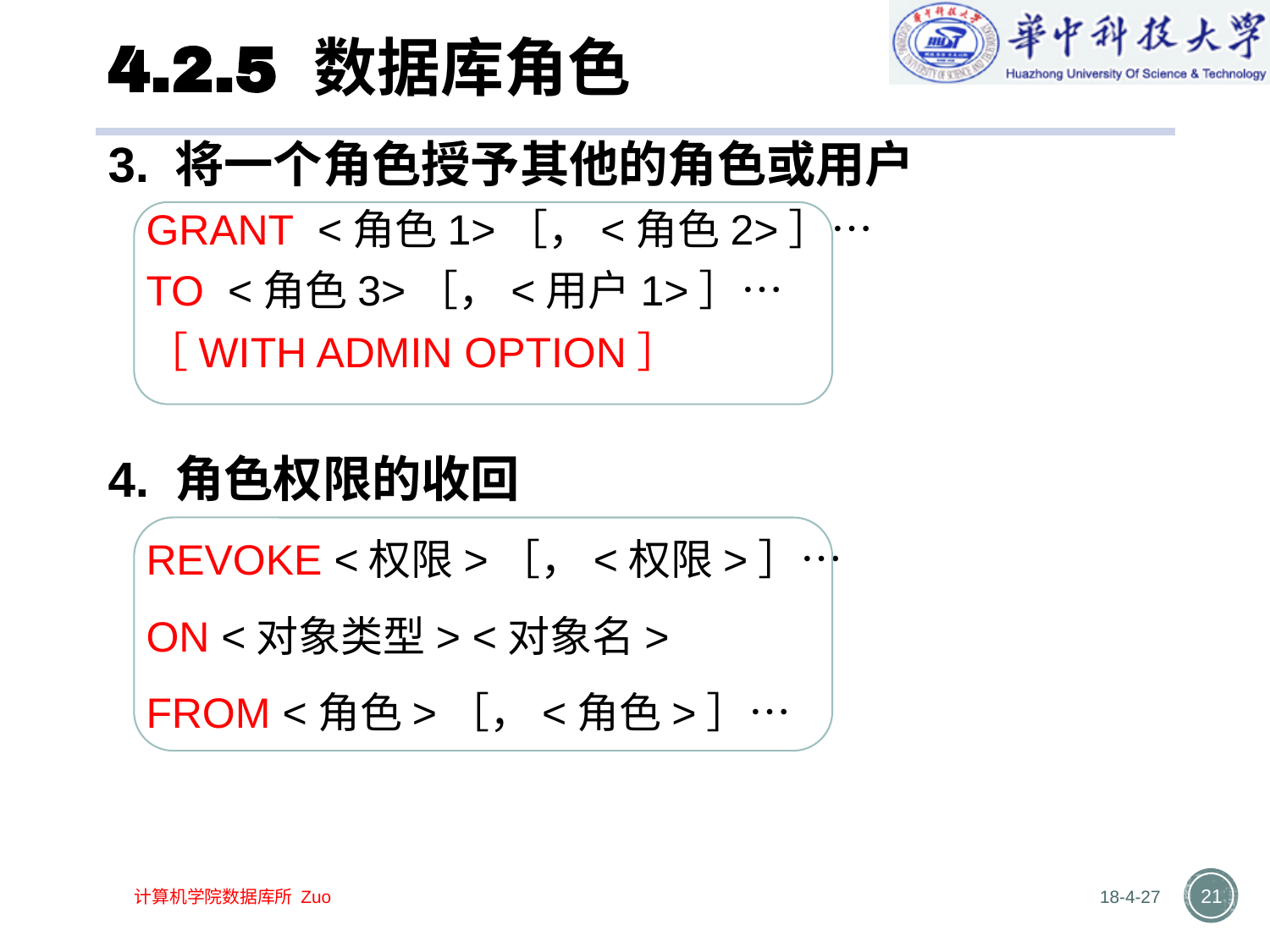

# 4.2.5 数据库角色
3. 将一个角色授予其他的角色或用户
GRANT  <角色1>［，<角色2>］…
TO  <角色3>［，<用户1>］…
［WITH ADMIN OPTION］

4. 角色权限的收回
REVOKE <权限>［，<权限>］…
ON <对象类型> <对象名>
FROM <角色>［，<角色>］…

18-4-27
21